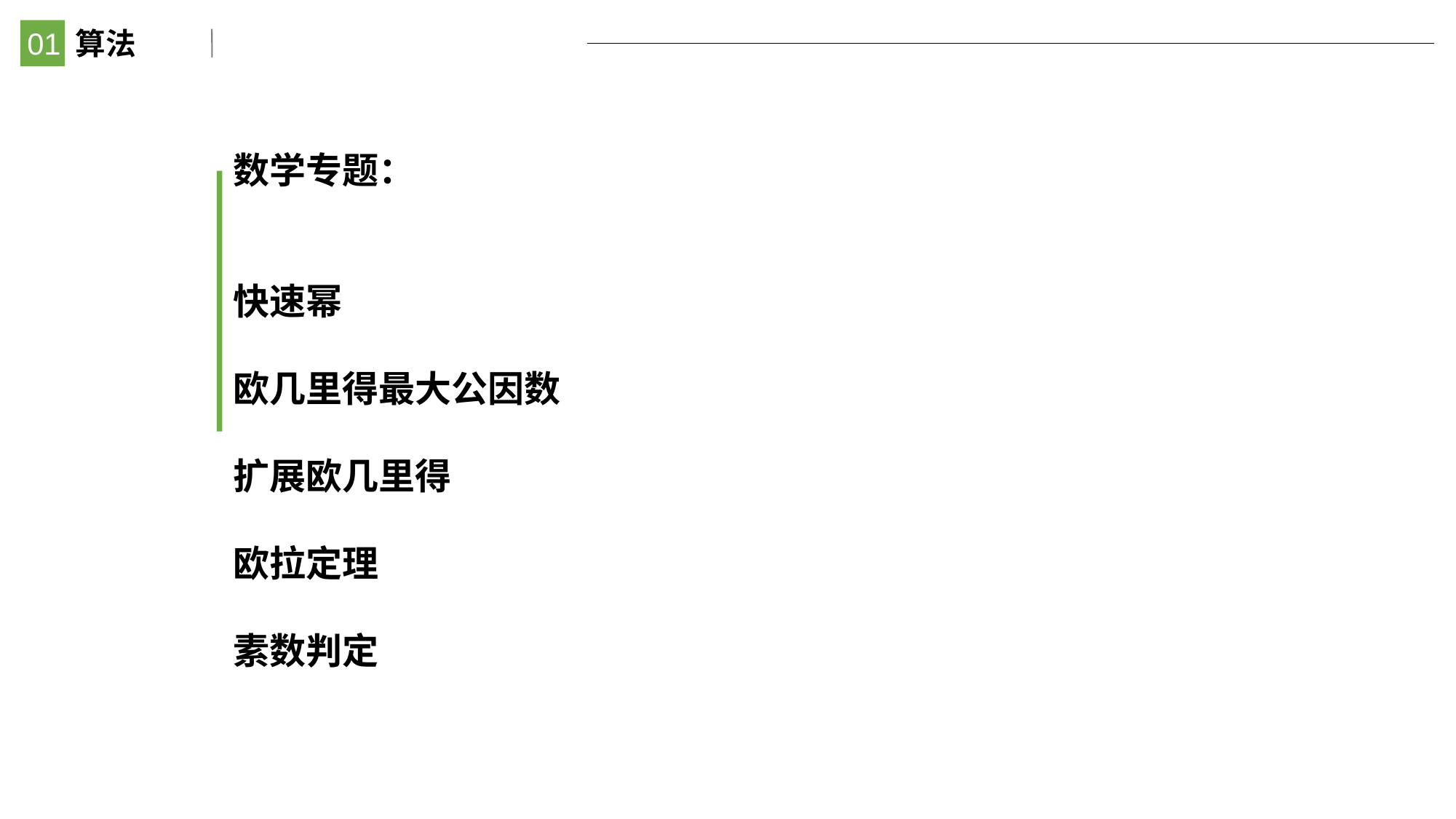

01
算法

数学专题：

快速幂

欧几里得最大公因数

扩展欧几里得

欧拉定理

素数判定